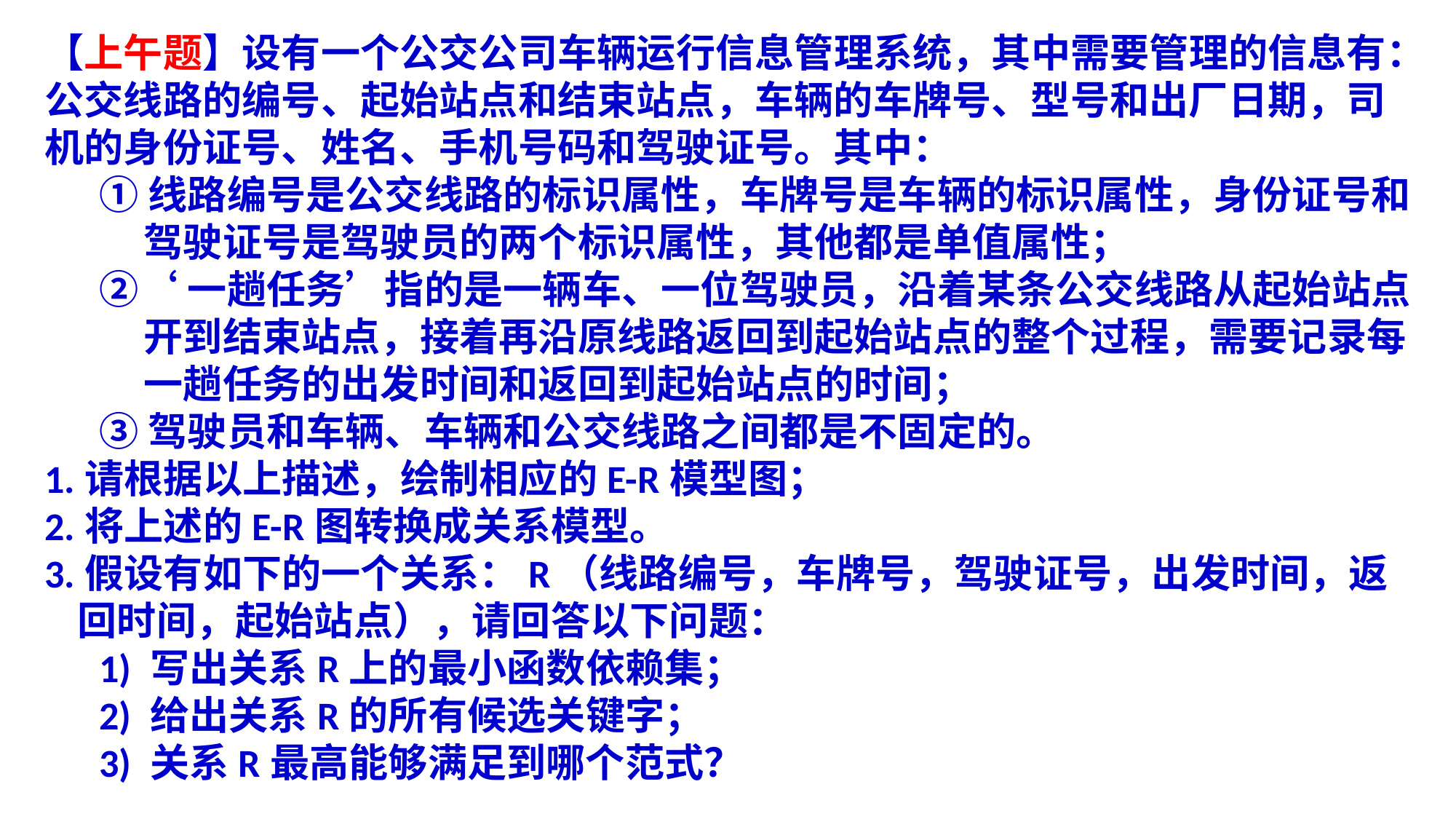

【上午题】设有一个公交公司车辆运行信息管理系统，其中需要管理的信息有：公交线路的编号、起始站点和结束站点，车辆的车牌号、型号和出厂日期，司机的身份证号、姓名、手机号码和驾驶证号。其中：
①线路编号是公交线路的标识属性，车牌号是车辆的标识属性，身份证号和驾驶证号是驾驶员的两个标识属性，其他都是单值属性；
②‘一趟任务’指的是一辆车、一位驾驶员，沿着某条公交线路从起始站点开到结束站点，接着再沿原线路返回到起始站点的整个过程，需要记录每一趟任务的出发时间和返回到起始站点的时间；
③驾驶员和车辆、车辆和公交线路之间都是不固定的。
1.请根据以上描述，绘制相应的E-R模型图；
2.将上述的E-R图转换成关系模型。
3.假设有如下的一个关系：R（线路编号，车牌号，驾驶证号，出发时间，返回时间，起始站点），请回答以下问题：
1) 写出关系R上的最小函数依赖集；
2) 给出关系R的所有候选关键字；
3) 关系R最高能够满足到哪个范式？